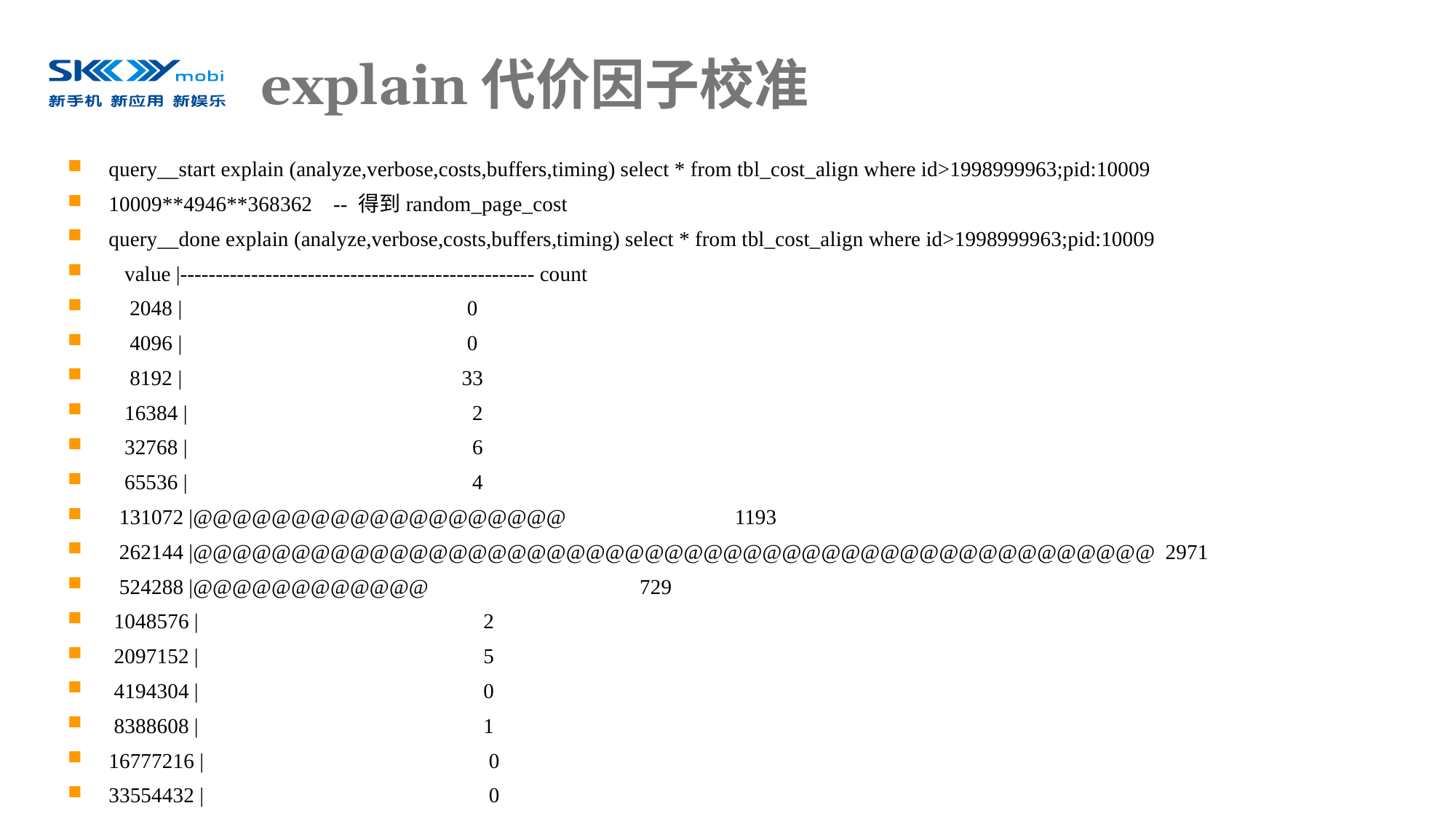

# explain代价因子校准
query__start explain (analyze,verbose,costs,buffers,timing) select * from tbl_cost_align where id>1998999963;pid:10009
10009**4946**368362    -- 得到random_page_cost
query__done explain (analyze,verbose,costs,buffers,timing) select * from tbl_cost_align where id>1998999963;pid:10009
   value |-------------------------------------------------- count
    2048 |                                                      0
    4096 |                                                      0
    8192 |                                                     33
   16384 |                                                      2
   32768 |                                                      6
   65536 |                                                      4
  131072 |@@@@@@@@@@@@@@@@@@@                                1193
  262144 |@@@@@@@@@@@@@@@@@@@@@@@@@@@@@@@@@@@@@@@@@@@@@@@@@  2971
  524288 |@@@@@@@@@@@@                                        729
 1048576 |                                                      2
 2097152 |                                                      5
 4194304 |                                                      0
 8388608 |                                                      1
16777216 |                                                      0
33554432 |                                                      0